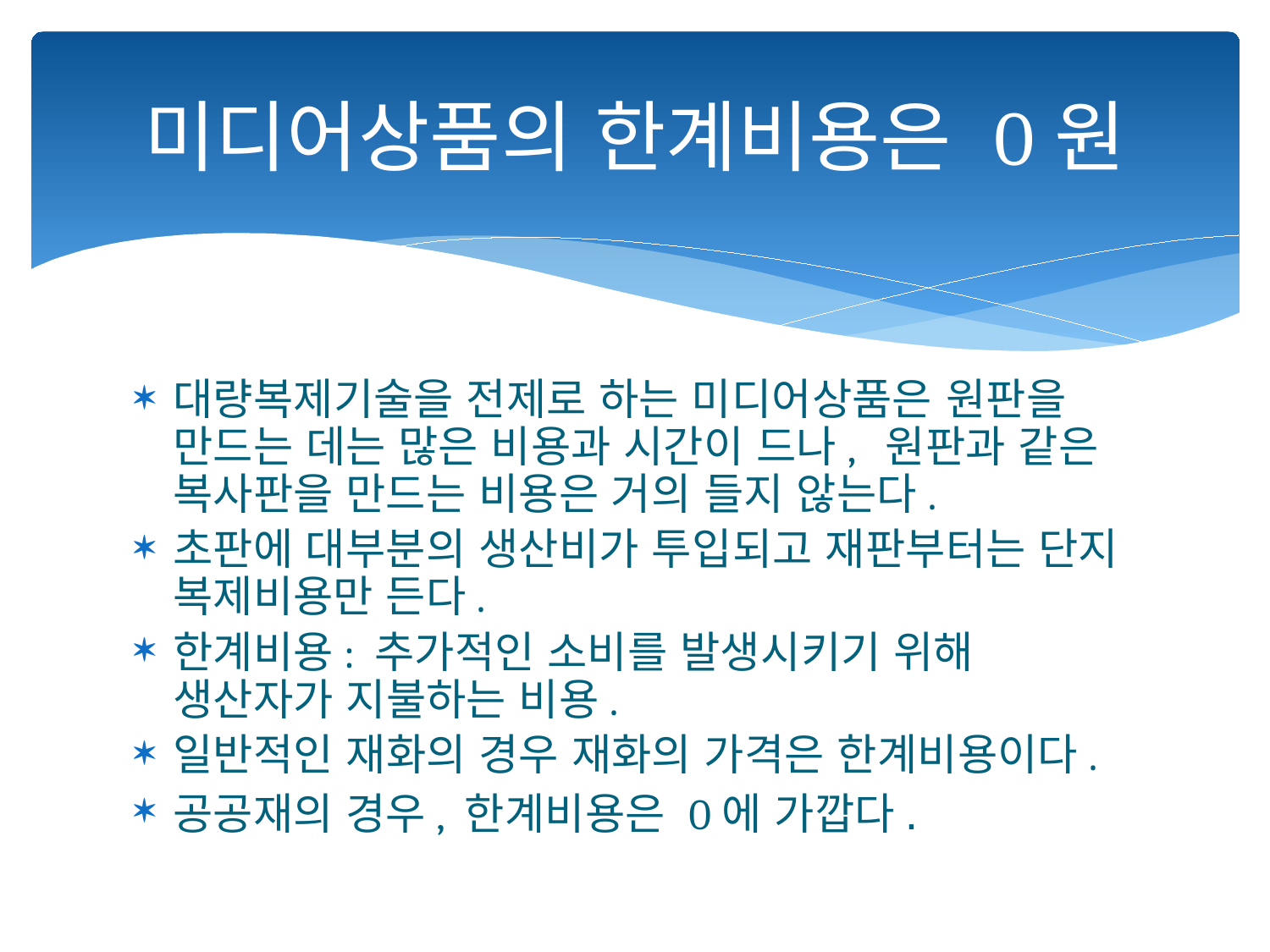

# 미디어상품의 한계비용은 0원
대량복제기술을 전제로 하는 미디어상품은 원판을 만드는 데는 많은 비용과 시간이 드나,  원판과 같은 복사판을 만드는 비용은 거의 들지 않는다.
초판에 대부분의 생산비가 투입되고 재판부터는 단지 복제비용만 든다.
한계비용: 추가적인 소비를 발생시키기 위해 생산자가 지불하는 비용.
일반적인 재화의 경우 재화의 가격은 한계비용이다.
공공재의 경우, 한계비용은 0에 가깝다.